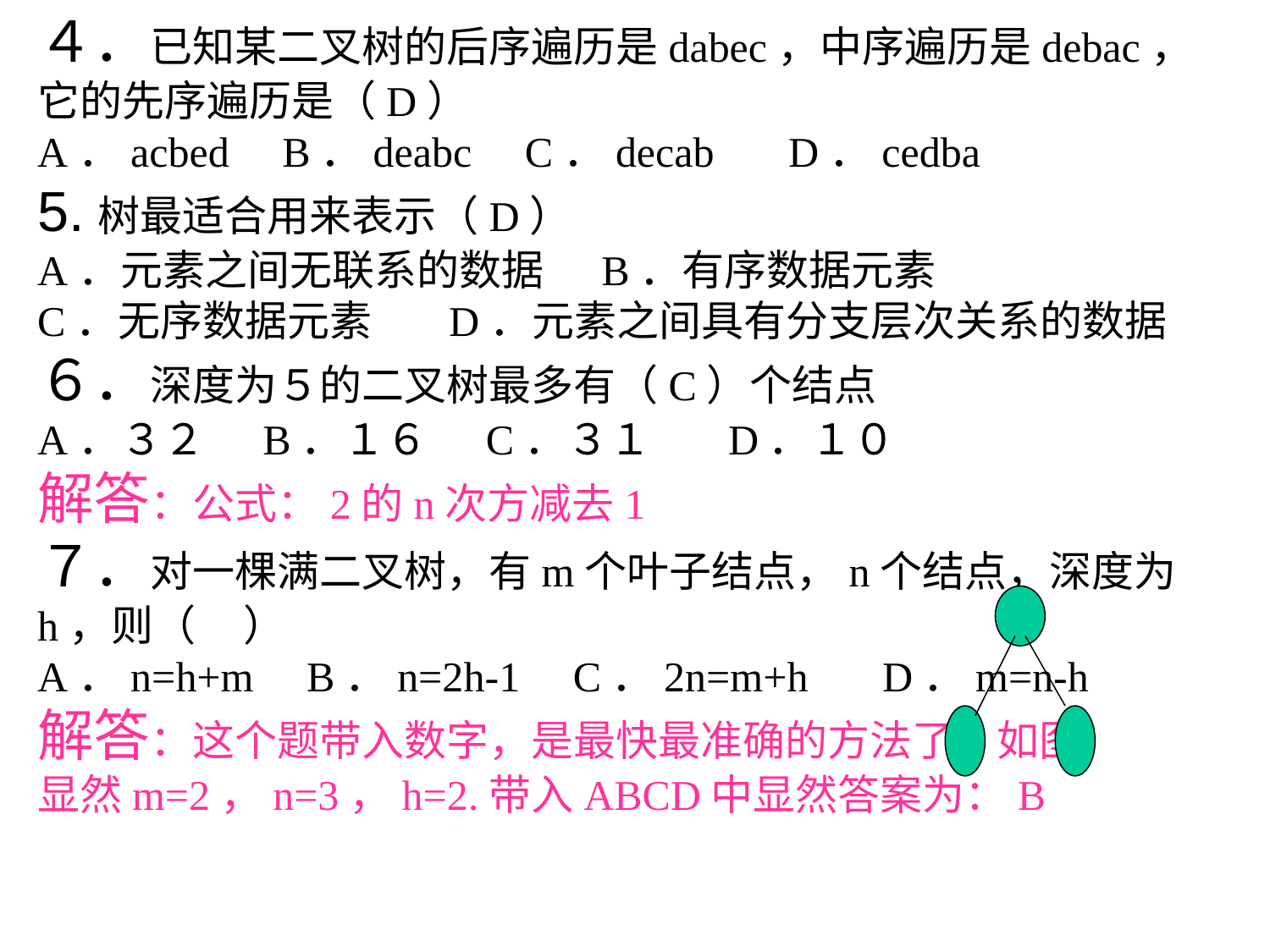

４．已知某二叉树的后序遍历是dabec，中序遍历是debac，它的先序遍历是（D）
A．acbed     B．deabc     C．decab       D．cedba
5.树最适合用来表示（D）
A．元素之间无联系的数据     B．有序数据元素
C．无序数据元素       D．元素之间具有分支层次关系的数据
６．深度为５的二叉树最多有（C）个结点
A．３２     B．１６     C．３１       D．１０
解答：公式：2的n次方减去1
７．对一棵满二叉树，有m个叶子结点，n个结点，深度为h，则（     ）
A．n=h+m     B．n=2h-1     C．2n=m+h       D．m=n-h
解答：这个题带入数字，是最快最准确的方法了。如图
显然m=2，n=3，h=2.带入ABCD中显然答案为：B